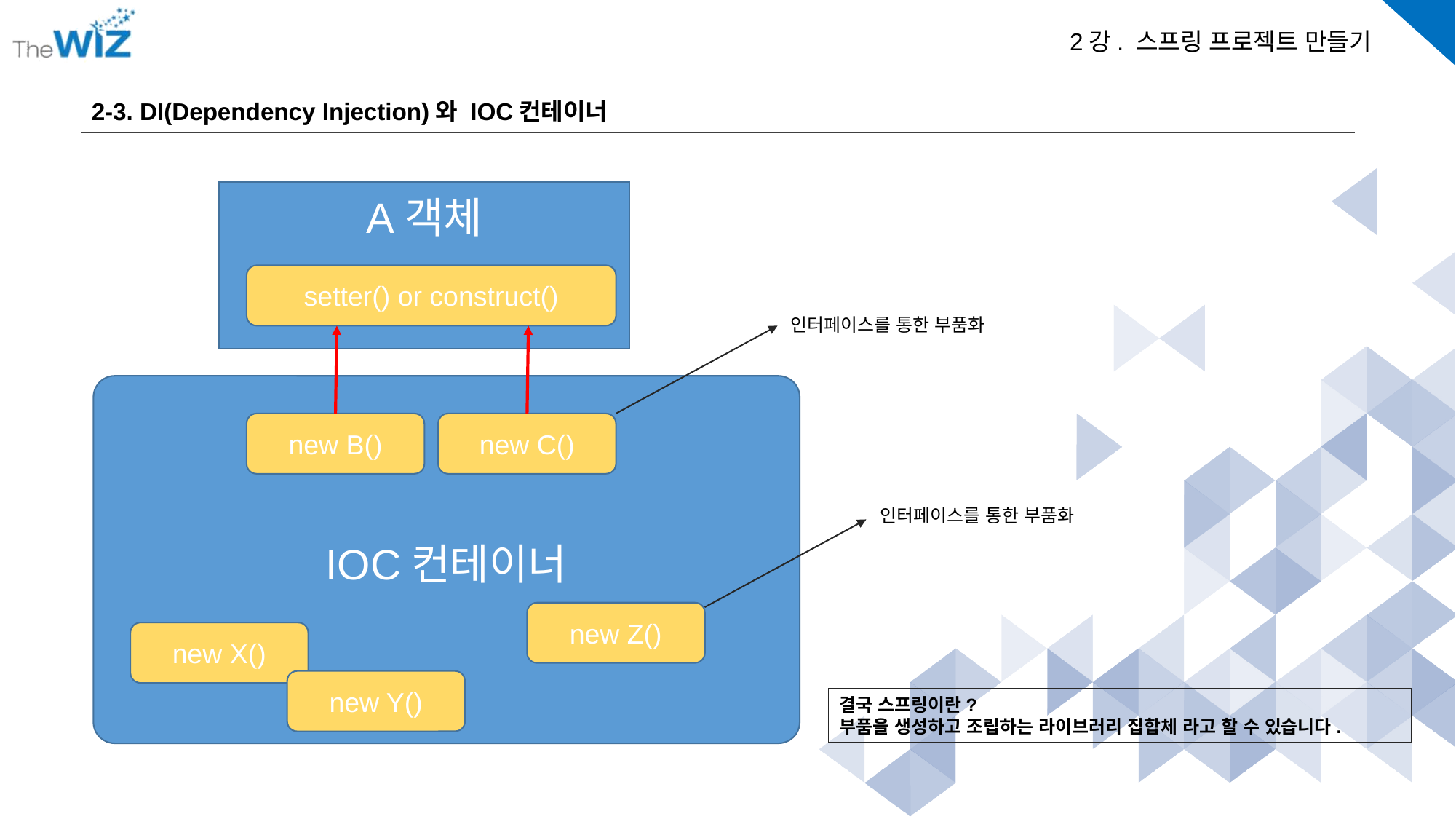

2-3. DI(Dependency Injection)와 IOC컨테이너
A객체

setter() or construct()
인터페이스를 통한 부품화

new B()
new C()
인터페이스를 통한 부품화
IOC컨테이너
new Z()
new X()
new Y()
결국 스프링이란?
부품을 생성하고 조립하는 라이브러리 집합체 라고 할 수 있습니다.